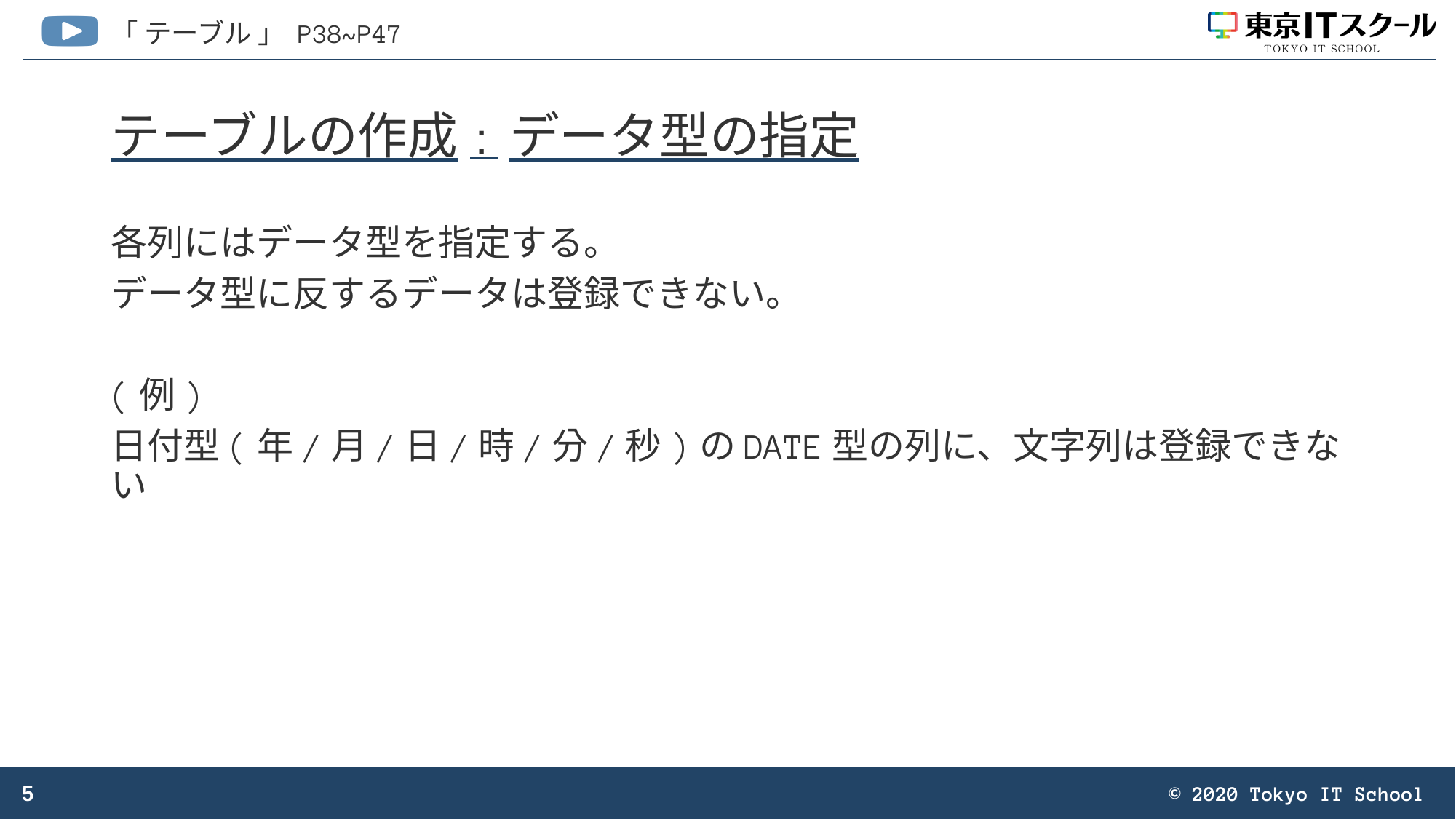

# テーブルの作成:データ型の指定
各列にはデータ型を指定する。
データ型に反するデータは登録できない。

(例)
日付型(年/月/日/時/分/秒)のDATE型の列に、文字列は登録できない
5